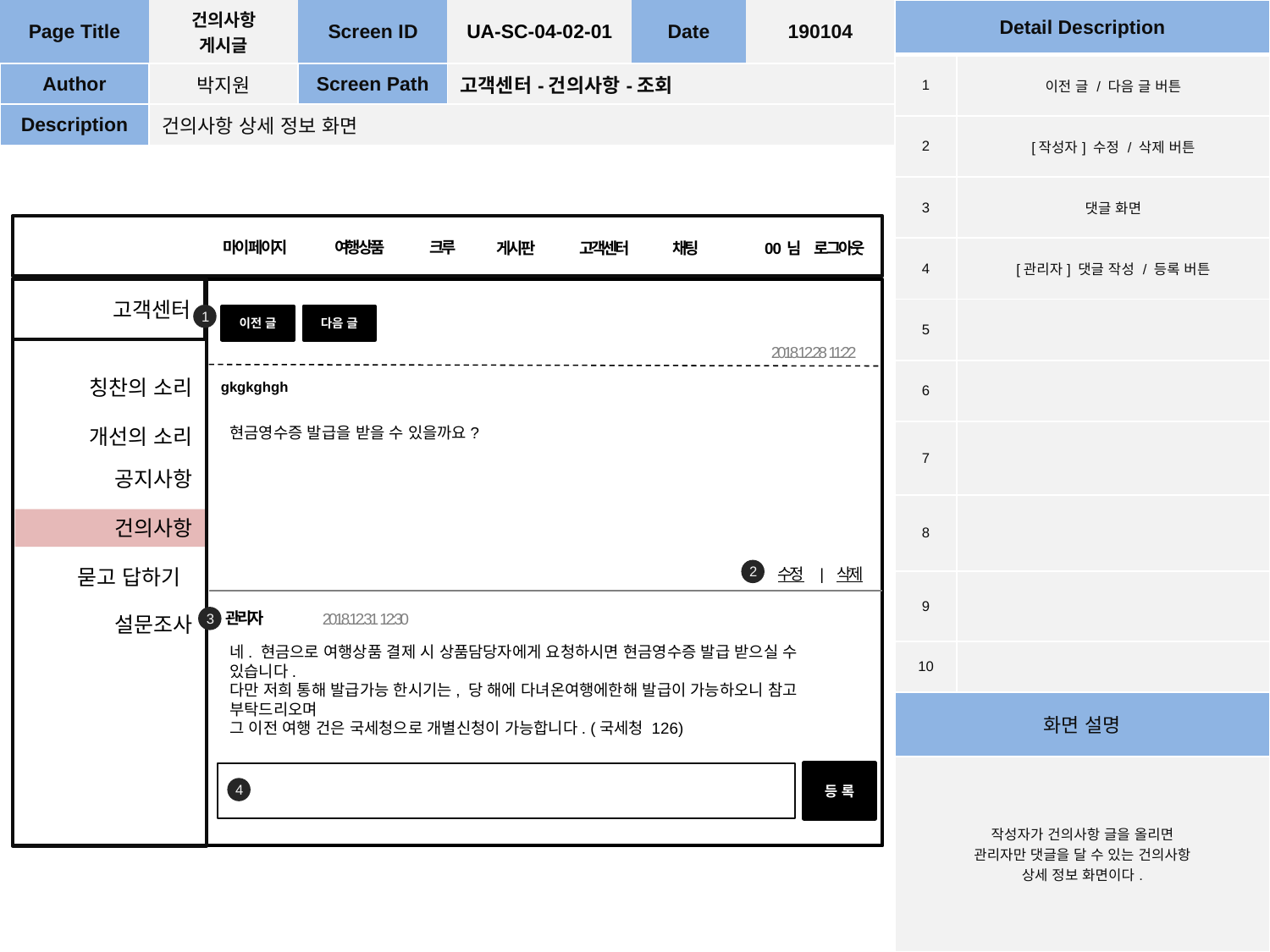

| Page Title | 건의사항 게시글 | Screen ID | UA-SC-04-02-01 | Date | 190104 |
| --- | --- | --- | --- | --- | --- |
| Author | 박지원 | Screen Path | 고객센터-건의사항-조회 |  |  |
| Description | 건의사항 상세 정보 화면 |  |  |  |  |
| Detail Description |  |
| --- | --- |
| 1 | 이전 글 / 다음 글 버튼 |
| 2 | [작성자] 수정 / 삭제 버튼 |
| 3 | 댓글 화면 |
| 4 | [관리자] 댓글 작성 / 등록 버튼 |
| 5 |  |
| 6 |  |
| 7 |  |
| 8 |  |
| 9 |  |
| 10 |  |
| 화면 설명 |  |
| 작성자가 건의사항 글을 올리면 관리자만 댓글을 달 수 있는 건의사항 상세 정보 화면이다. |  |

여행상품
크루
마이 페이지
게시판
고객센터
채팅
0 0 님
로그아웃

고객센터
1

이전 글
다음 글
2018.12.28  11:22
칭찬의 소리
gkgkghgh
현금영수증 발급을 받을 수 있을까요?
개선의 소리
공지사항
건의사항
2

묻고 답하기
수정     |     삭제
관리자
2018.12.31  12:30
3

설문조사
네. 현금으로 여행상품 결제 시 상품담당자에게 요청하시면 현금영수증 발급 받으실 수 있습니다.
다만 저희 통해 발급가능 한시기는, 당 해에 다녀온여행에한해 발급이 가능하오니 참고 부탁드리오며
그 이전 여행 건은 국세청으로 개별신청이 가능합니다. (국세청 126)

등 록
4